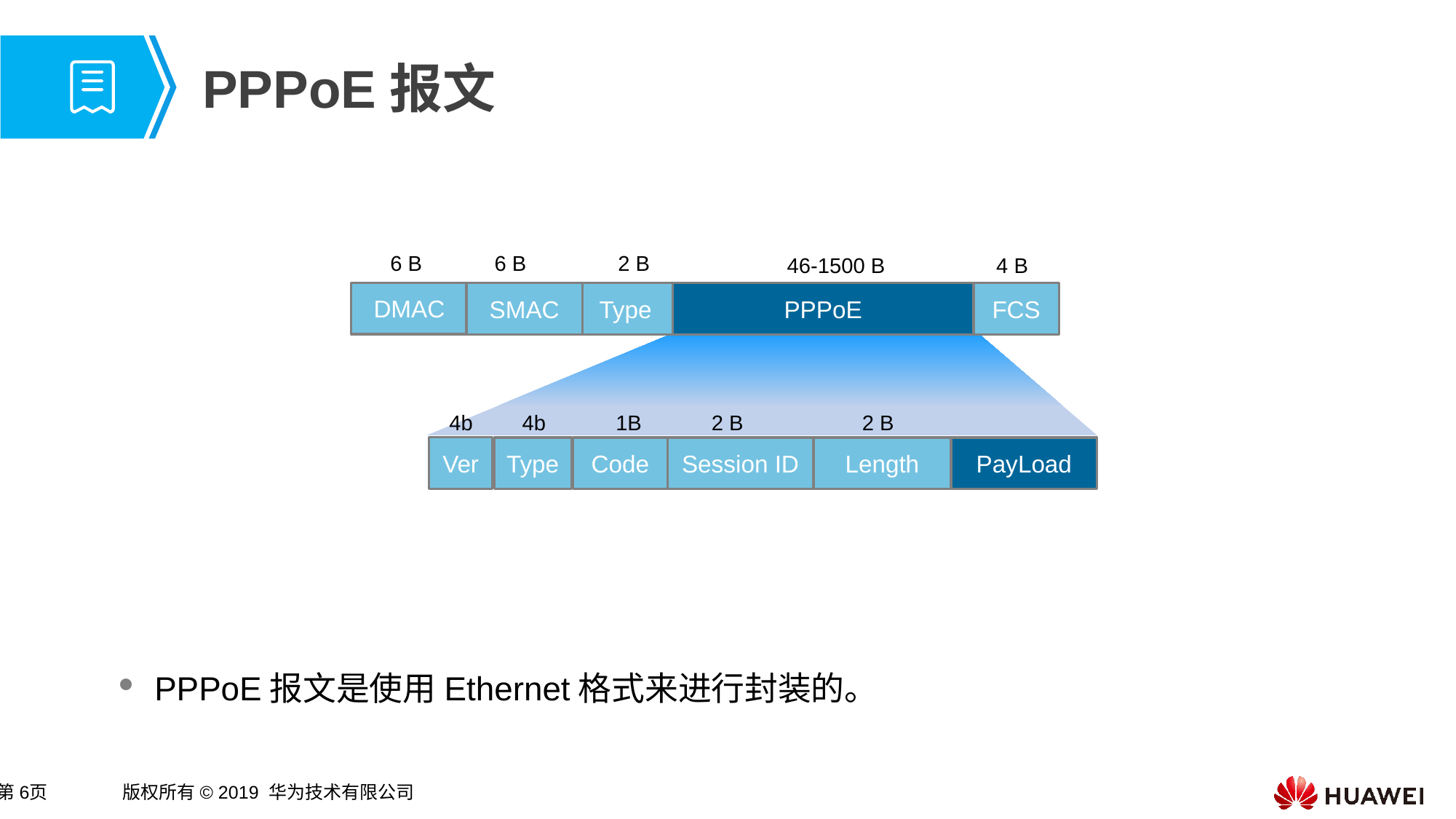

# PPPoE报文

PPPoE报文是使用Ethernet格式来进行封装的。

6 B
6 B
2 B
46-1500 B

4 B
DMAC
SMAC
Type
PPPoE
FCS

2 B
4b
1B
2 B
4b
Ver
Type
Code
Session ID
Length
PayLoad